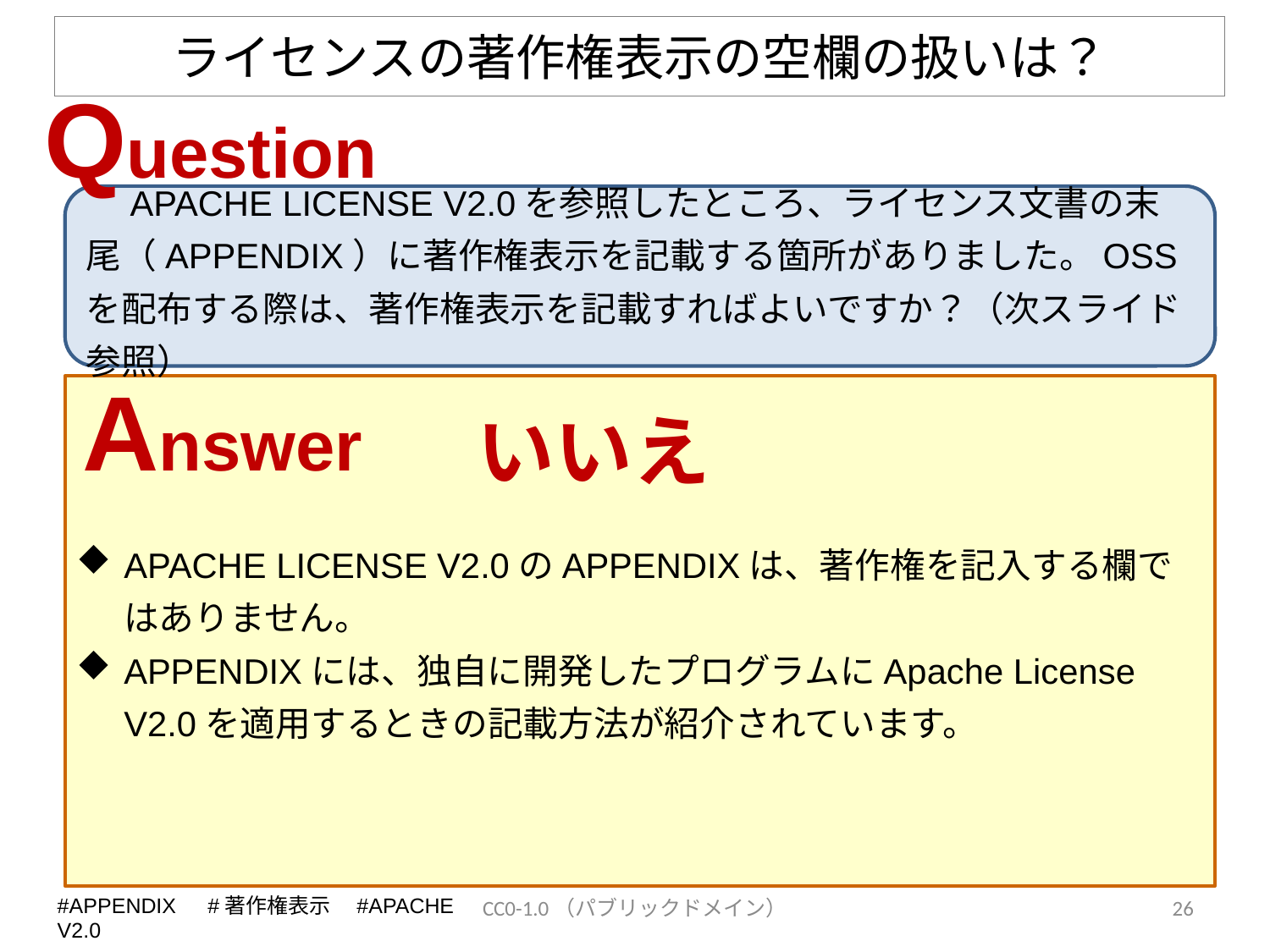

# ライセンスの著作権表示の空欄の扱いは？
Question
　APACHE LICENSE V2.0を参照したところ、ライセンス文書の末尾（APPENDIX）に著作権表示を記載する箇所がありました。OSSを配布する際は、著作権表示を記載すればよいですか？（次スライド参照）
Answer

いいえ
APACHE LICENSE V2.0のAPPENDIXは、著作権を記入する欄ではありません。
APPENDIXには、独自に開発したプログラムにApache License V2.0を適用するときの記載方法が紹介されています。
CC0-1.0（パブリックドメイン）
26
#APPENDIX　#著作権表示　#APACHE V2.0